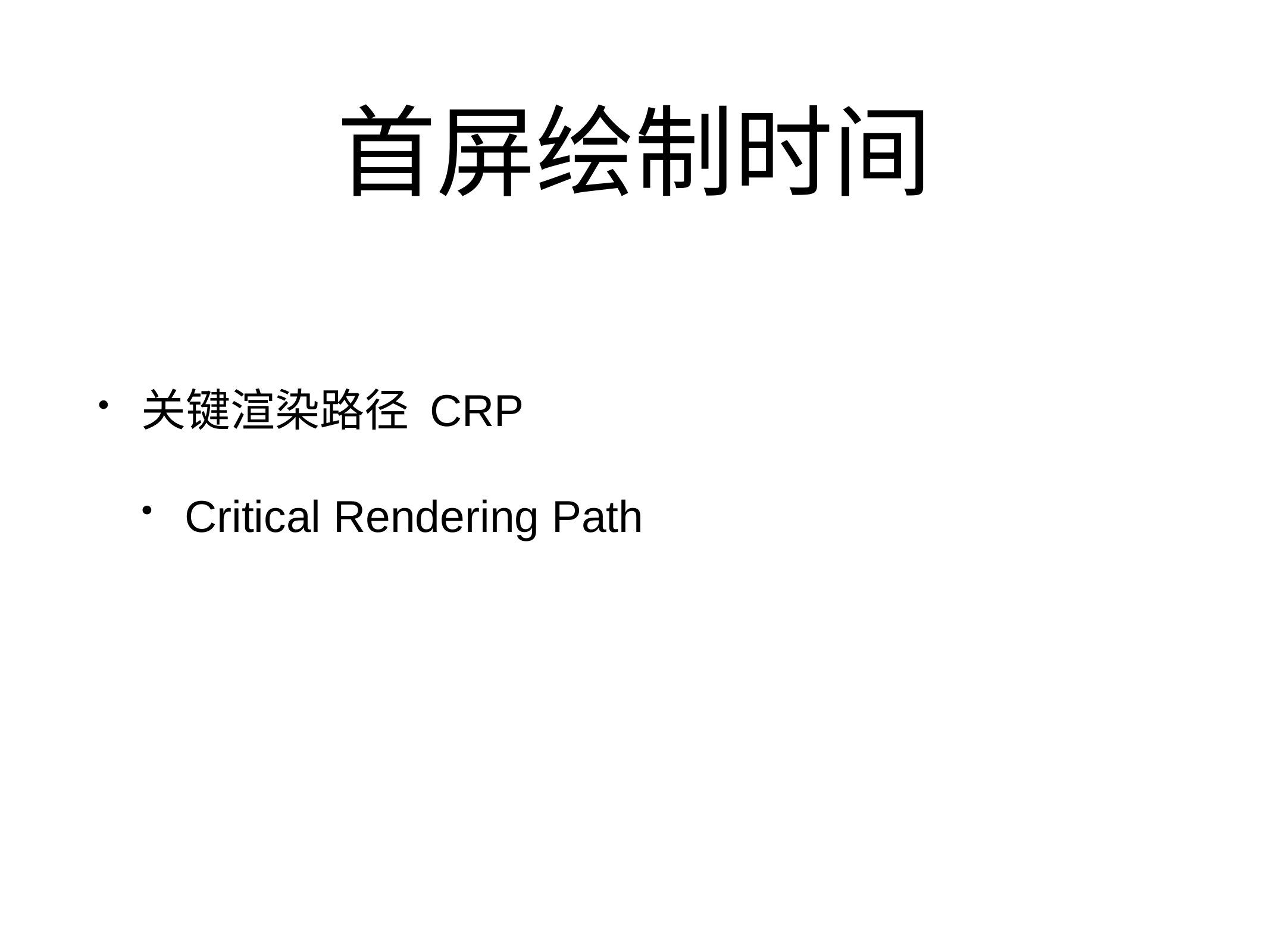

# 首屏绘制时间
关键渲染路径 CRP
Critical Rendering Path